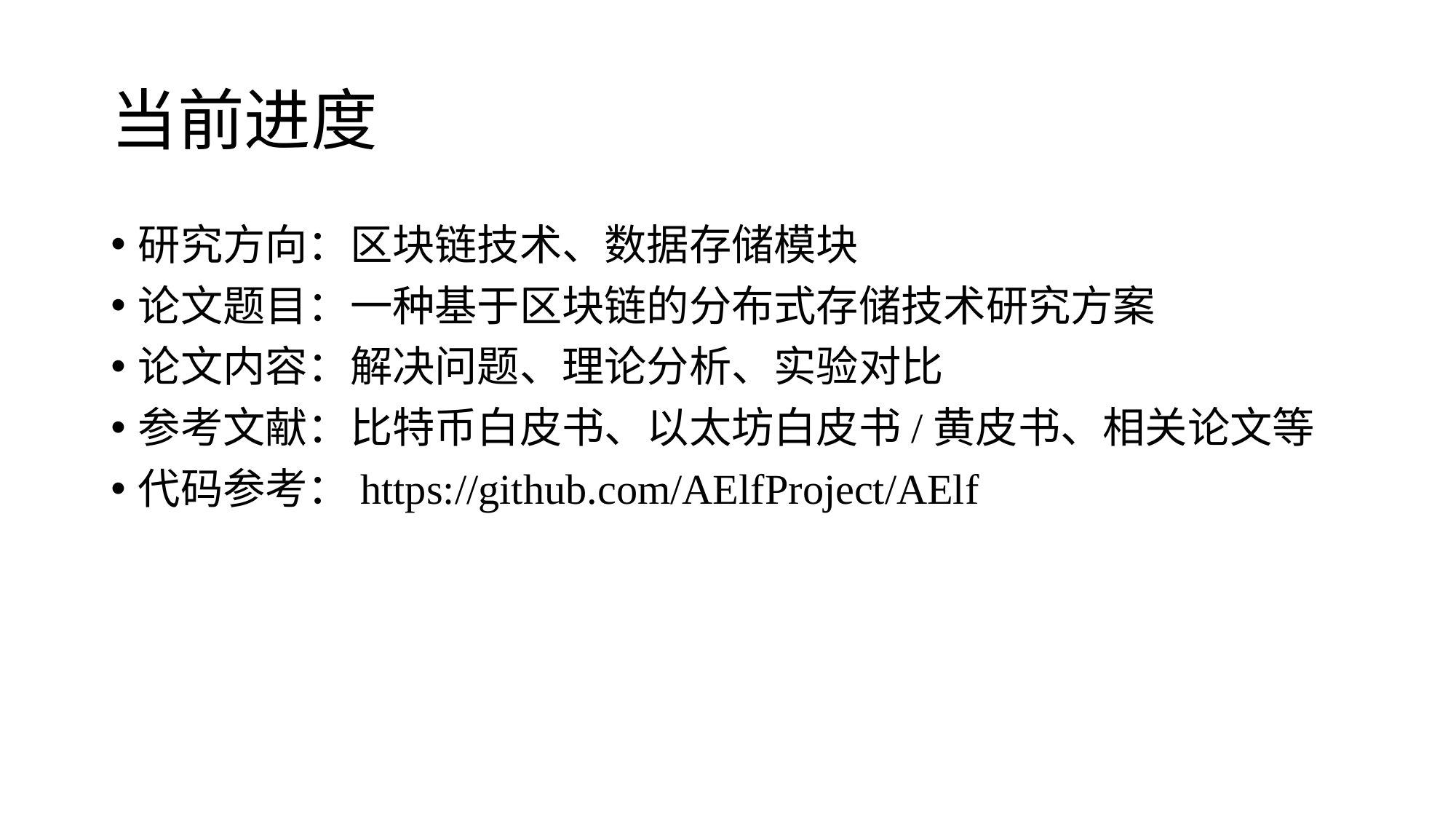

# 当前进度
研究方向：区块链技术、数据存储模块
论文题目：一种基于区块链的分布式存储技术研究方案
论文内容：解决问题、理论分析、实验对比
参考文献：比特币白皮书、以太坊白皮书/黄皮书、相关论文等
代码参考：https://github.com/AElfProject/AElf